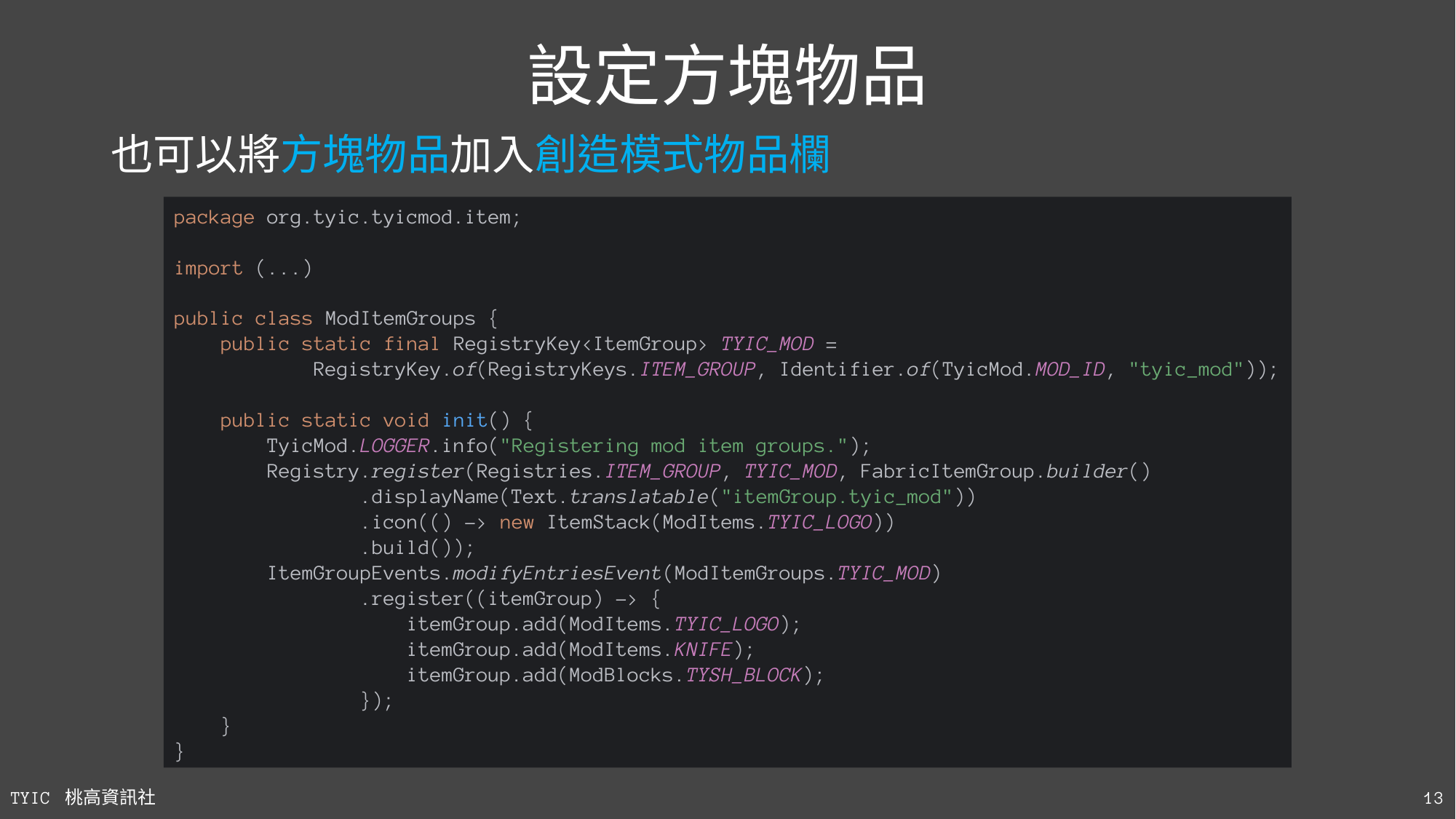

# 設定方塊物品
也可以將方塊物品加入創造模式物品欄
package org.tyic.tyicmod.item;
import (...)
public class ModItemGroups {
    public static final RegistryKey<ItemGroup> TYIC_MOD =
            RegistryKey.of(RegistryKeys.ITEM_GROUP, Identifier.of(TyicMod.MOD_ID, "tyic_mod"));
    public static void init() {
        TyicMod.LOGGER.info("Registering mod item groups.");
        Registry.register(Registries.ITEM_GROUP, TYIC_MOD, FabricItemGroup.builder()
                .displayName(Text.translatable("itemGroup.tyic_mod"))
                .icon(() -> new ItemStack(ModItems.TYIC_LOGO))
                .build());
        ItemGroupEvents.modifyEntriesEvent(ModItemGroups.TYIC_MOD)
                .register((itemGroup) -> {
                    itemGroup.add(ModItems.TYIC_LOGO);
                    itemGroup.add(ModItems.KNIFE);
                    itemGroup.add(ModBlocks.TYSH_BLOCK);
                });
    }
}